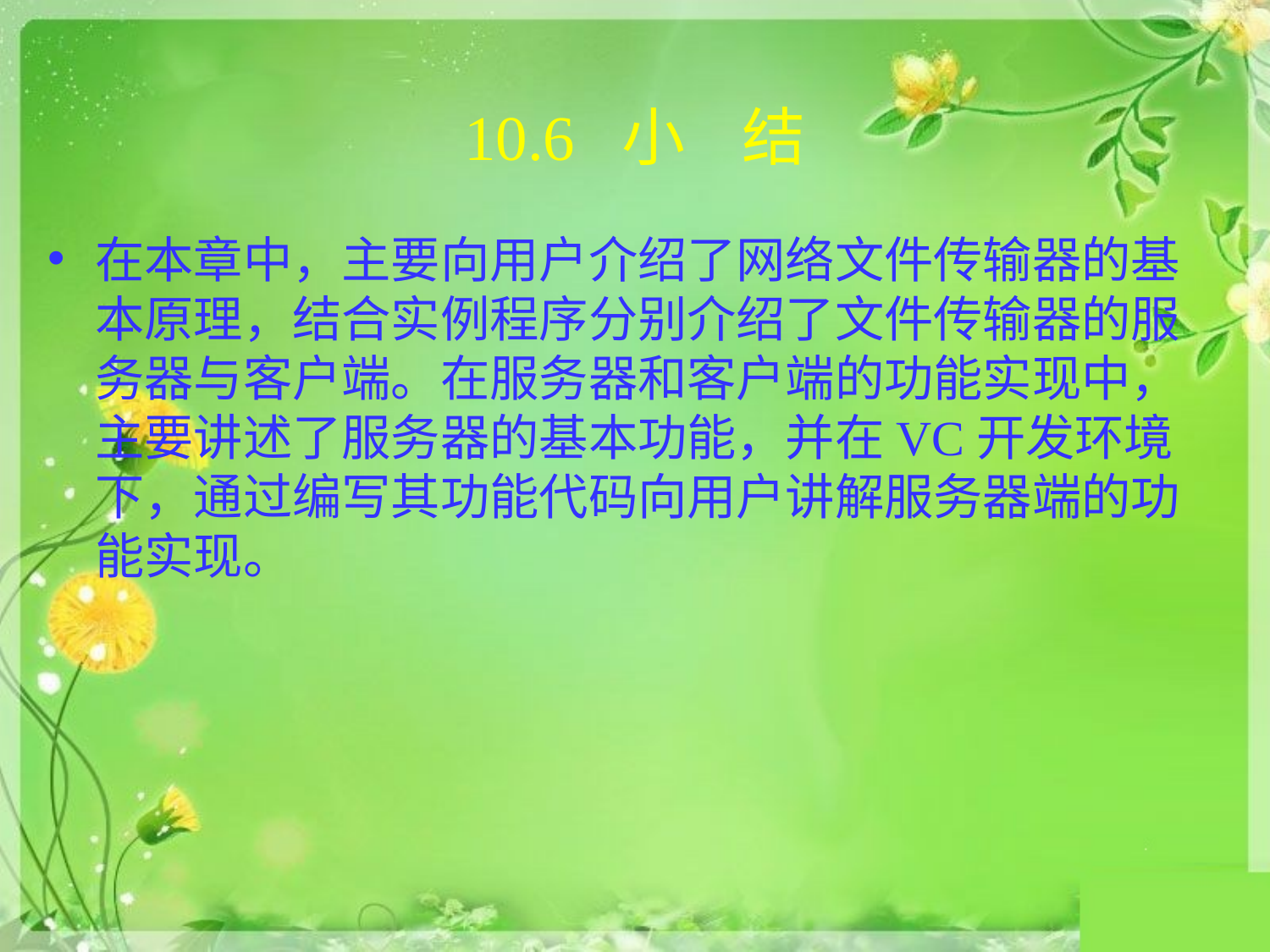

# 10.6  小    结
在本章中，主要向用户介绍了网络文件传输器的基本原理，结合实例程序分别介绍了文件传输器的服务器与客户端。在服务器和客户端的功能实现中，主要讲述了服务器的基本功能，并在VC开发环境下，通过编写其功能代码向用户讲解服务器端的功能实现。